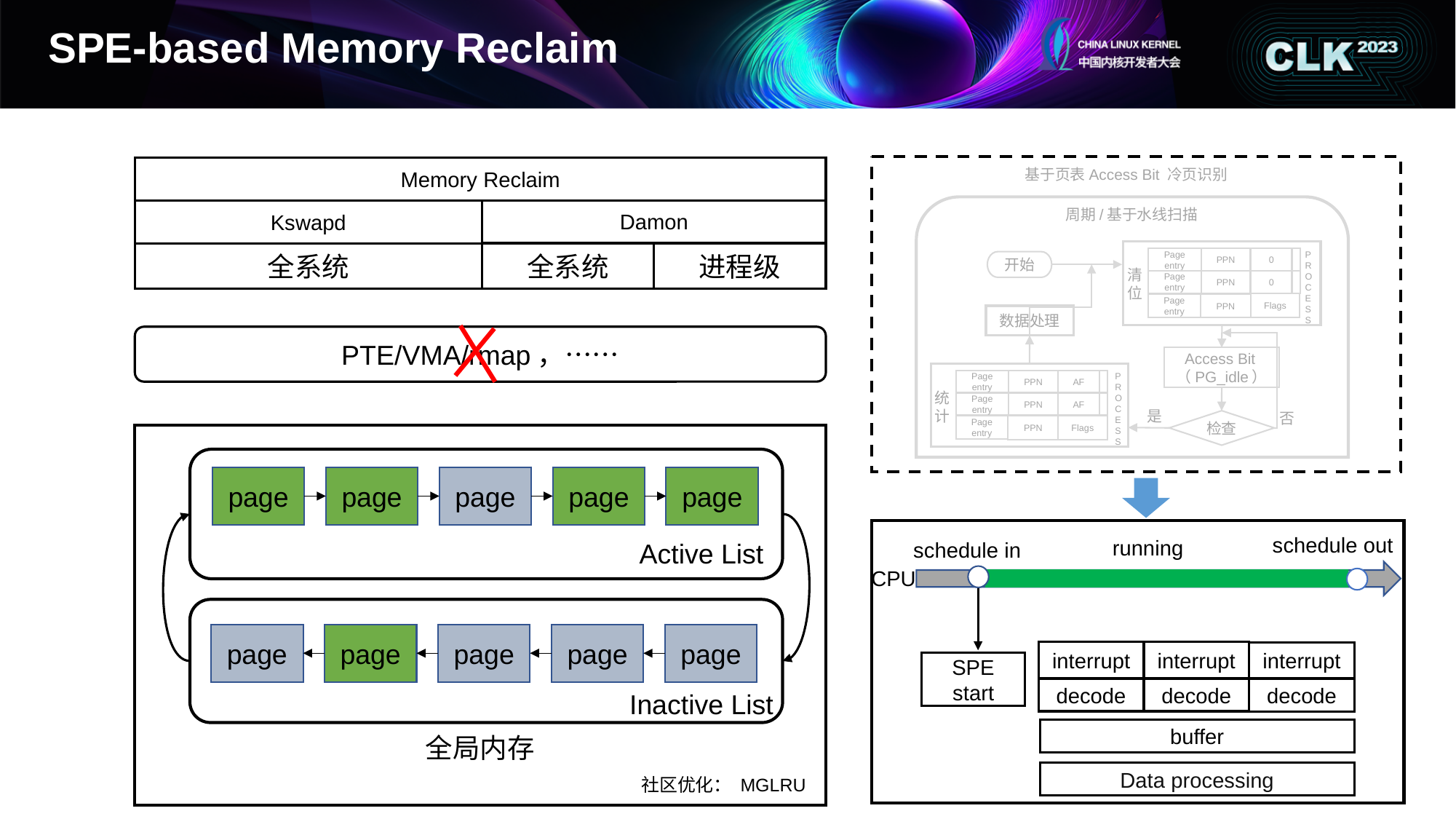

# SPE-based Memory Reclaim

Memory Reclaim
基于页表Access Bit 冷页识别

周期/基于水线扫描
Kswapd
Damon

全系统
全系统
进程级
P
R
O
C
E
S
S

0
PPN
Page
entry
开始
清
位

0
PPN
Page
entry
Flags
PPN
Page
entry
数据处理
PTE/VMA/rmap，……
Access Bit（PG_idle）

P
R
O
C
E
S
S

AF
PPN
Page
entry
统
计

AF
PPN
Page
entry
是
否
检查
Flags
PPN
Page
entry

page
page
page
page
page

schedule out
running
Active List
schedule in
CPU

page
page
page
page
page
interrupt
interrupt
interrupt
SPE
start
decode
decode
decode
Inactive List
buffer
全局内存
社区优化： MGLRU
Data processing